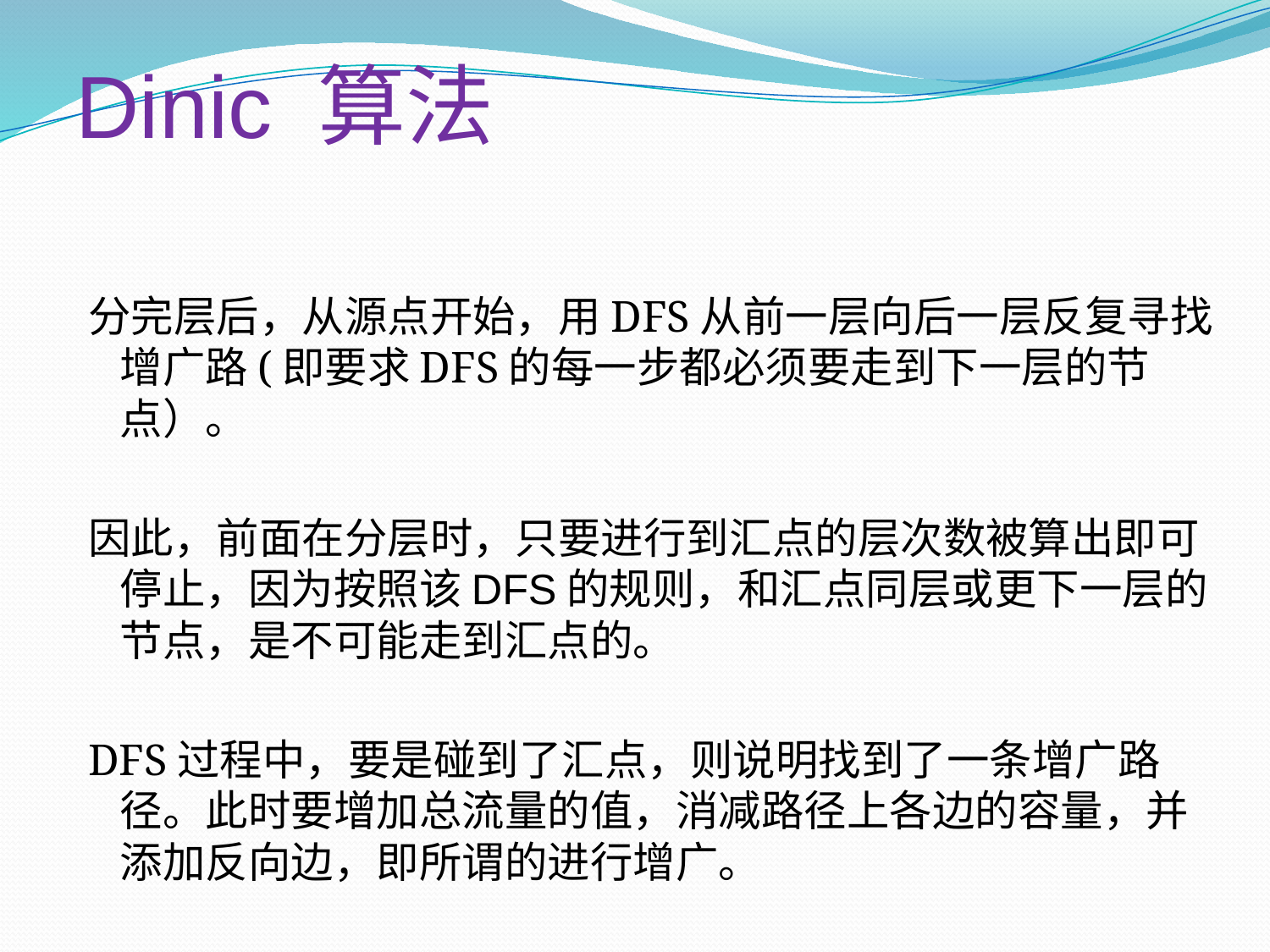

Dinic 算法

分完层后，从源点开始，用DFS从前一层向后一层反复寻找增广路(即要求DFS的每一步都必须要走到下一层的节点）。

因此，前面在分层时，只要进行到汇点的层次数被算出即可停止，因为按照该DFS的规则，和汇点同层或更下一层的节点，是不可能走到汇点的。

DFS过程中，要是碰到了汇点，则说明找到了一条增广路径。此时要增加总流量的值，消减路径上各边的容量，并添加反向边，即所谓的进行增广。